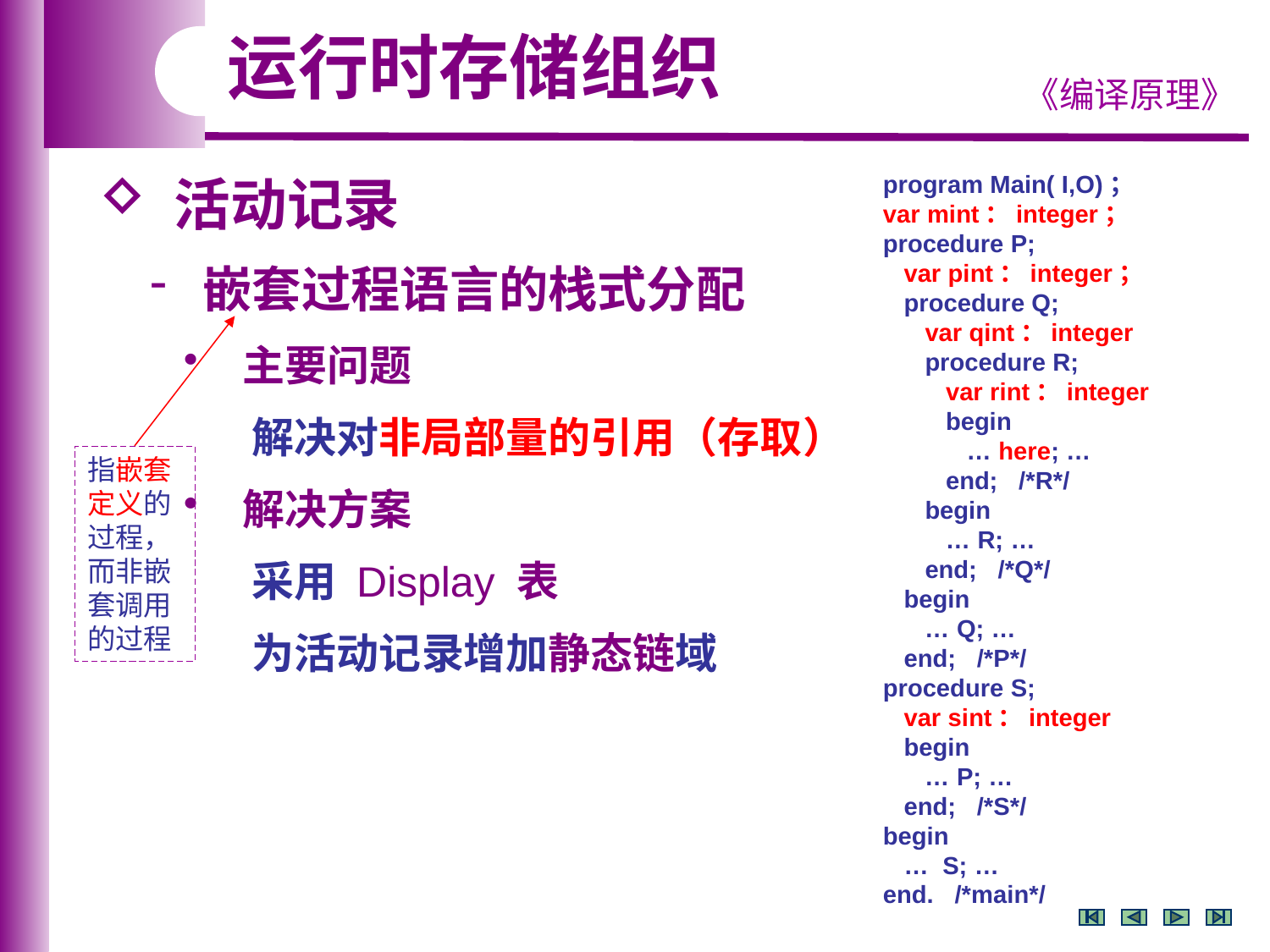

运行时存储组织
 活动记录
program Main( I,O)；
var mint：integer；
procedure P;
   var pint：integer；
   procedure Q;
      var qint：integer
      procedure R;
         var rint：integer
         begin
            … here; …
         end;   /*R*/
      begin
         … R; …
      end;   /*Q*/
   begin
      … Q; …
   end;   /*P*/
procedure S;
   var sint：integer
   begin
      … P; …
   end;   /*S*/
begin
   …  S; …
end.   /*main*/
 嵌套过程语言的栈式分配

  主要问题

   解决对非局部量的引用（存取）

  解决方案

   采用 Display 表

   为活动记录增加静态链域
指嵌套定义的过程，而非嵌套调用的过程